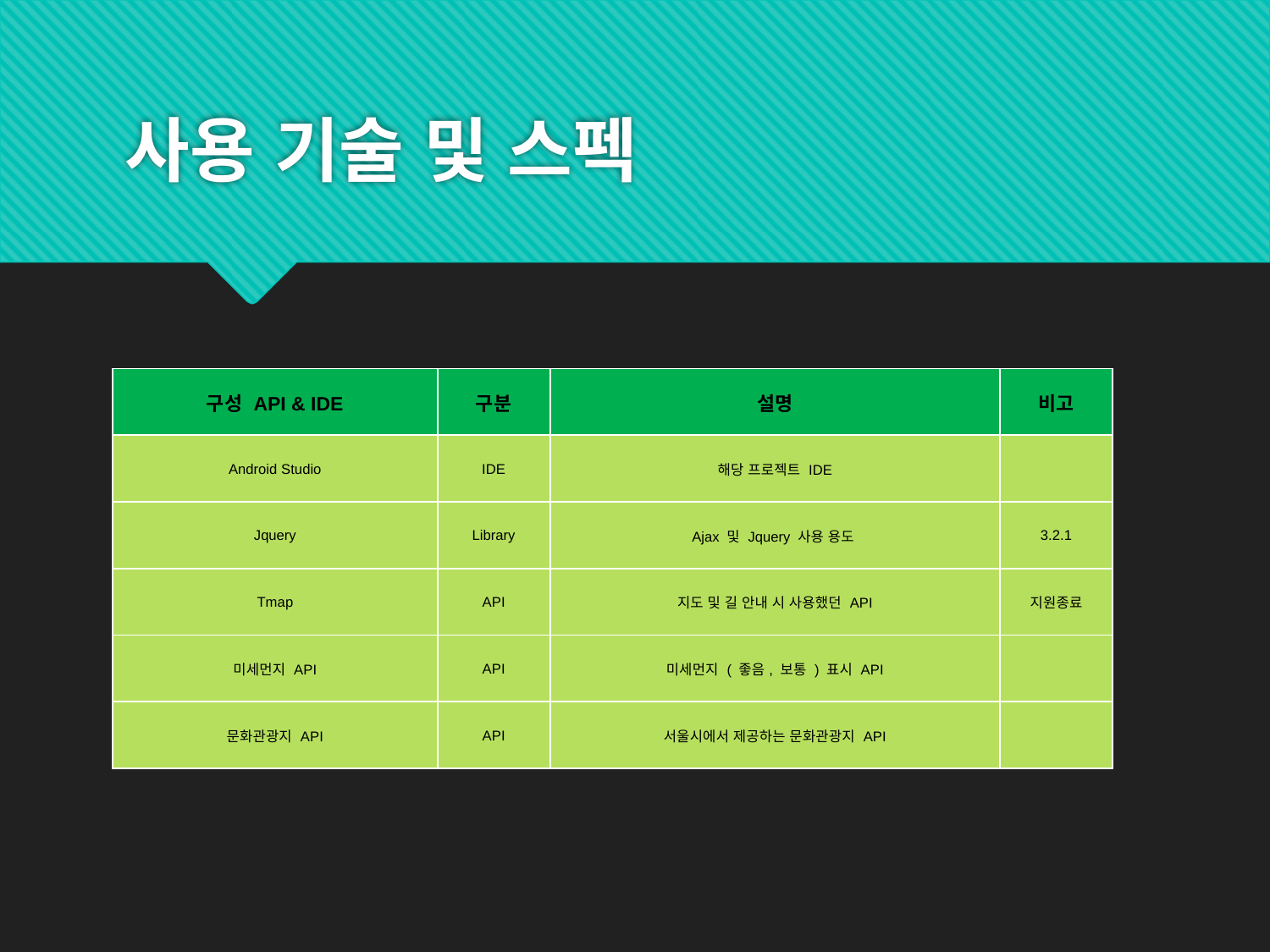

# 사용 기술 및 스펙
| 구성 API & IDE | 구분 | 설명 | 비고 |
| --- | --- | --- | --- |
| Android Studio | IDE | 해당 프로젝트 IDE |  |
| Jquery | Library | Ajax 및 Jquery 사용 용도 | 3.2.1 |
| Tmap | API | 지도 및 길 안내 시 사용했던 API | 지원종료 |
| 미세먼지 API | API | 미세먼지 ( 좋음, 보통 ) 표시 API |  |
| 문화관광지 API | API | 서울시에서 제공하는 문화관광지 API |  |